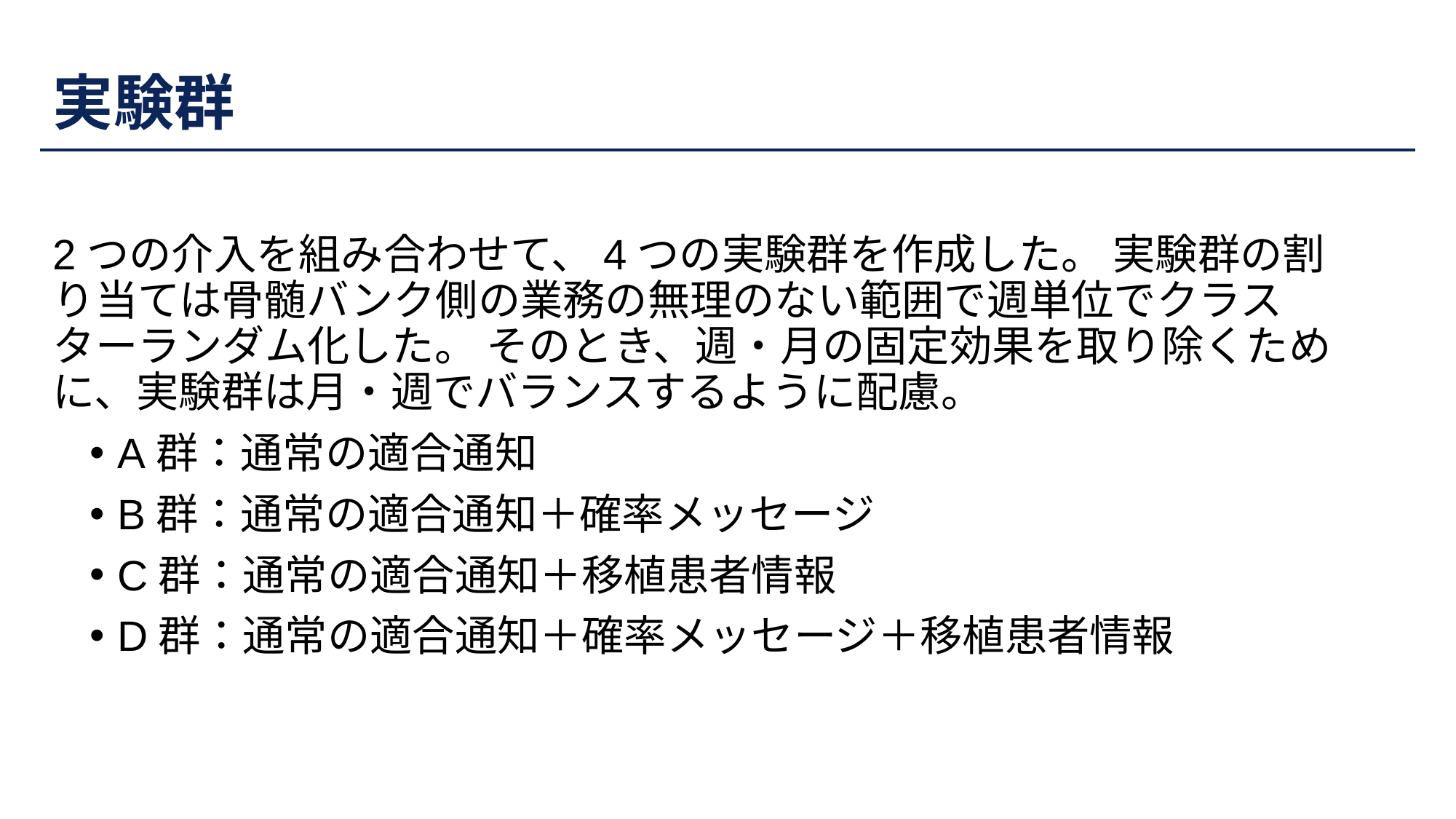

# 実験群
2つの介入を組み合わせて、4つの実験群を作成した。 実験群の割り当ては骨髄バンク側の業務の無理のない範囲で週単位でクラスターランダム化した。 そのとき、週・月の固定効果を取り除くために、実験群は月・週でバランスするように配慮。
A群：通常の適合通知
B群：通常の適合通知＋確率メッセージ
C群：通常の適合通知＋移植患者情報
D群：通常の適合通知＋確率メッセージ＋移植患者情報